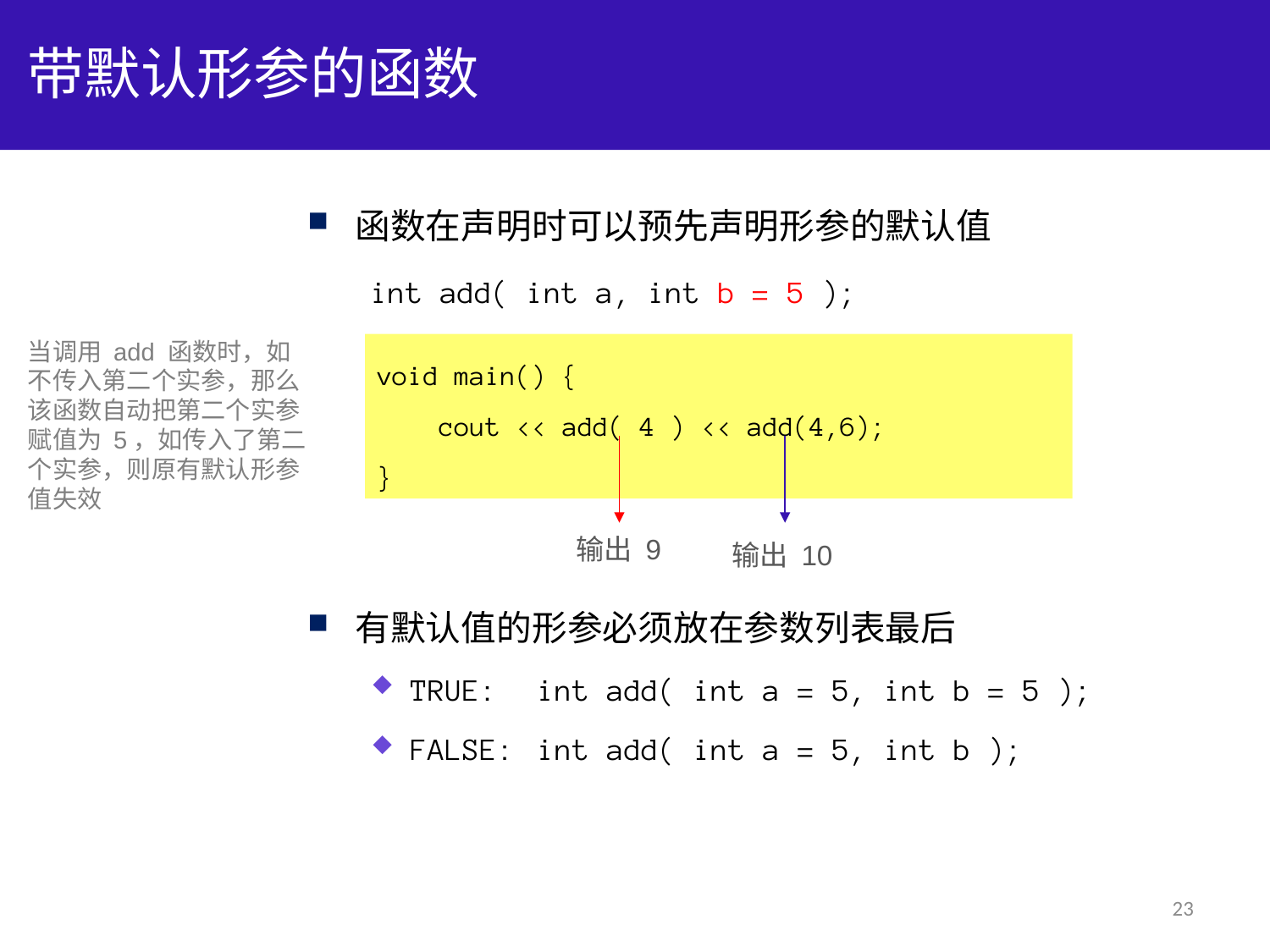

# 带默认形参的函数
函数在声明时可以预先声明形参的默认值
int add( int a, int b = 5 );

有默认值的形参必须放在参数列表最后
TRUE:  	int add( int a = 5, int b = 5 );
FALSE:	int add( int a = 5, int b );
当调用 add 函数时，如
不传入第二个实参，那么
该函数自动把第二个实参
赋值为 5，如传入了第二
个实参，则原有默认形参
值失效
void main() {
    cout << add( 4 ) << add(4,6);
}
输出 9
输出 10
23